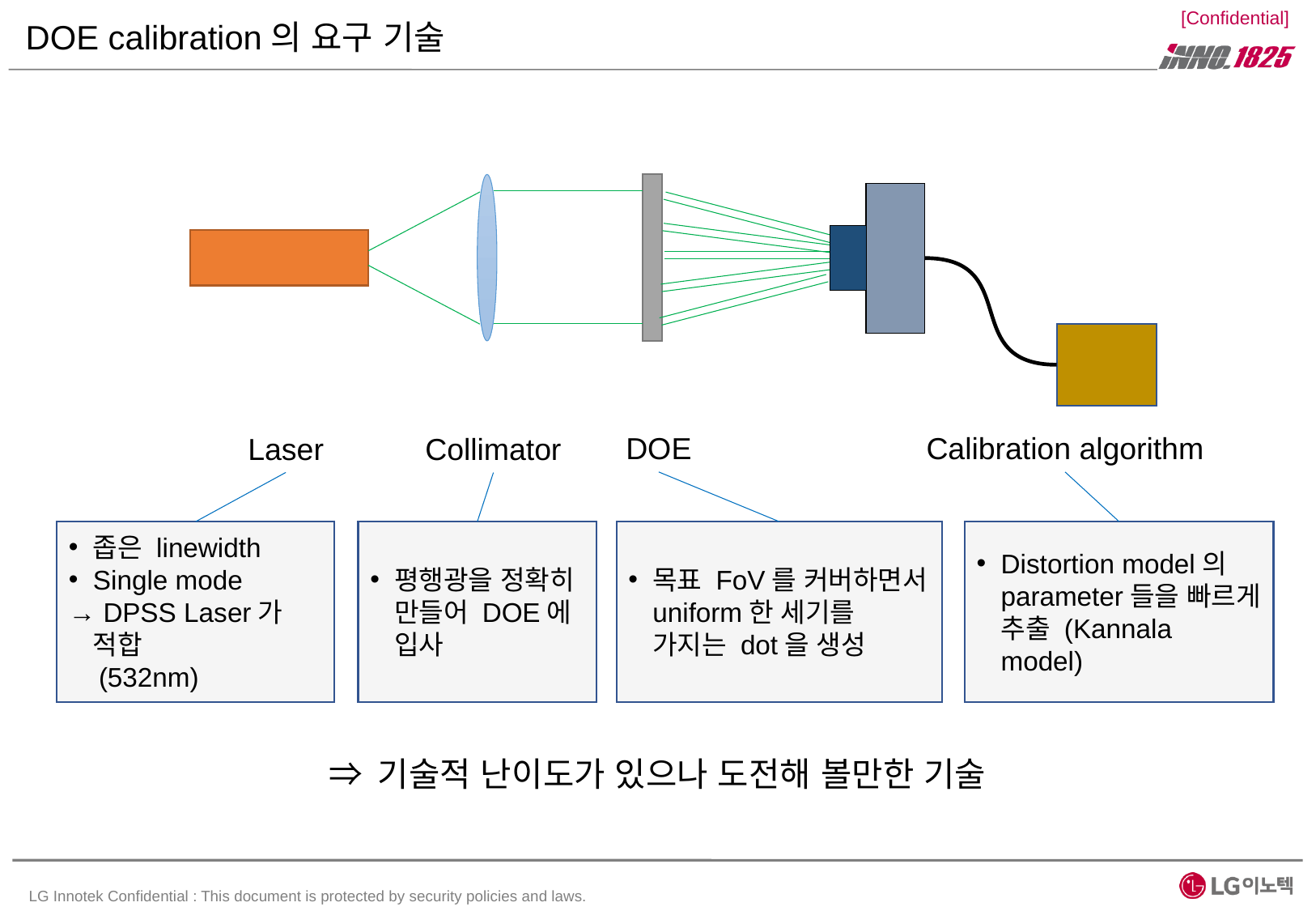

# DOE calibration의 요구 기술

DOE
Calibration algorithm
Laser
Collimator
좁은 linewidth
Single mode
→ DPSS Laser가 적합
    (532nm)
평행광을 정확히 만들어 DOE에 입사
목표 FoV를 커버하면서 uniform한 세기를 가지는 dot을 생성
Distortion model의 parameter들을 빠르게 추출 (Kannala model)
⇒ 기술적 난이도가 있으나 도전해 볼만한 기술